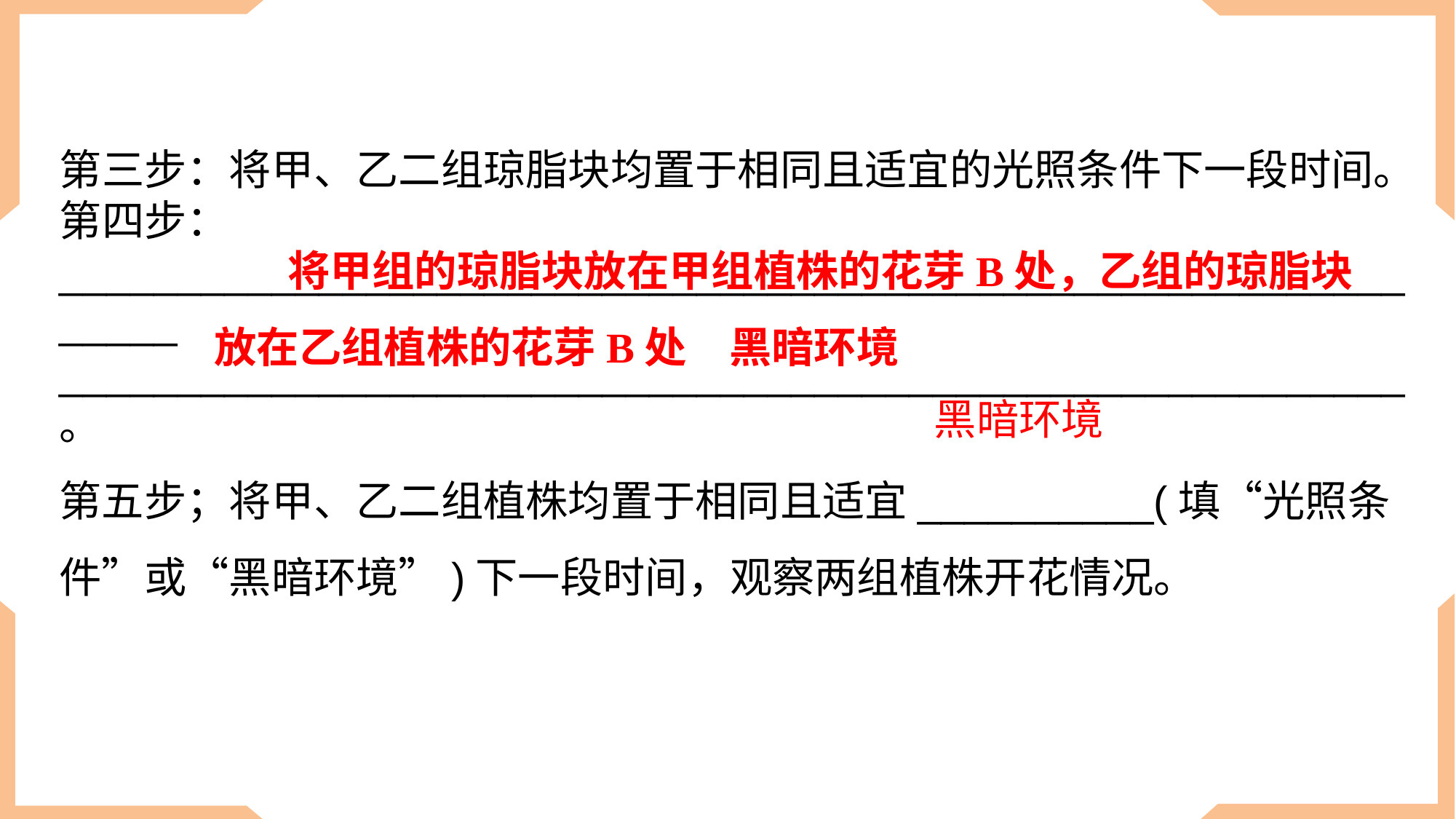

第三步：将甲、乙二组琼脂块均置于相同且适宜的光照条件下一段时间。第四步：_______________________________________________________________________________________________________________________。第五步；将甲、乙二组植株均置于相同且适宜__________(填“光照条件”或“黑暗环境”)下一段时间，观察两组植株开花情况。
将甲组的琼脂块放在甲组植株的花芽B处，乙组的琼脂块放在乙组植株的花芽B处　黑暗环境
黑暗环境